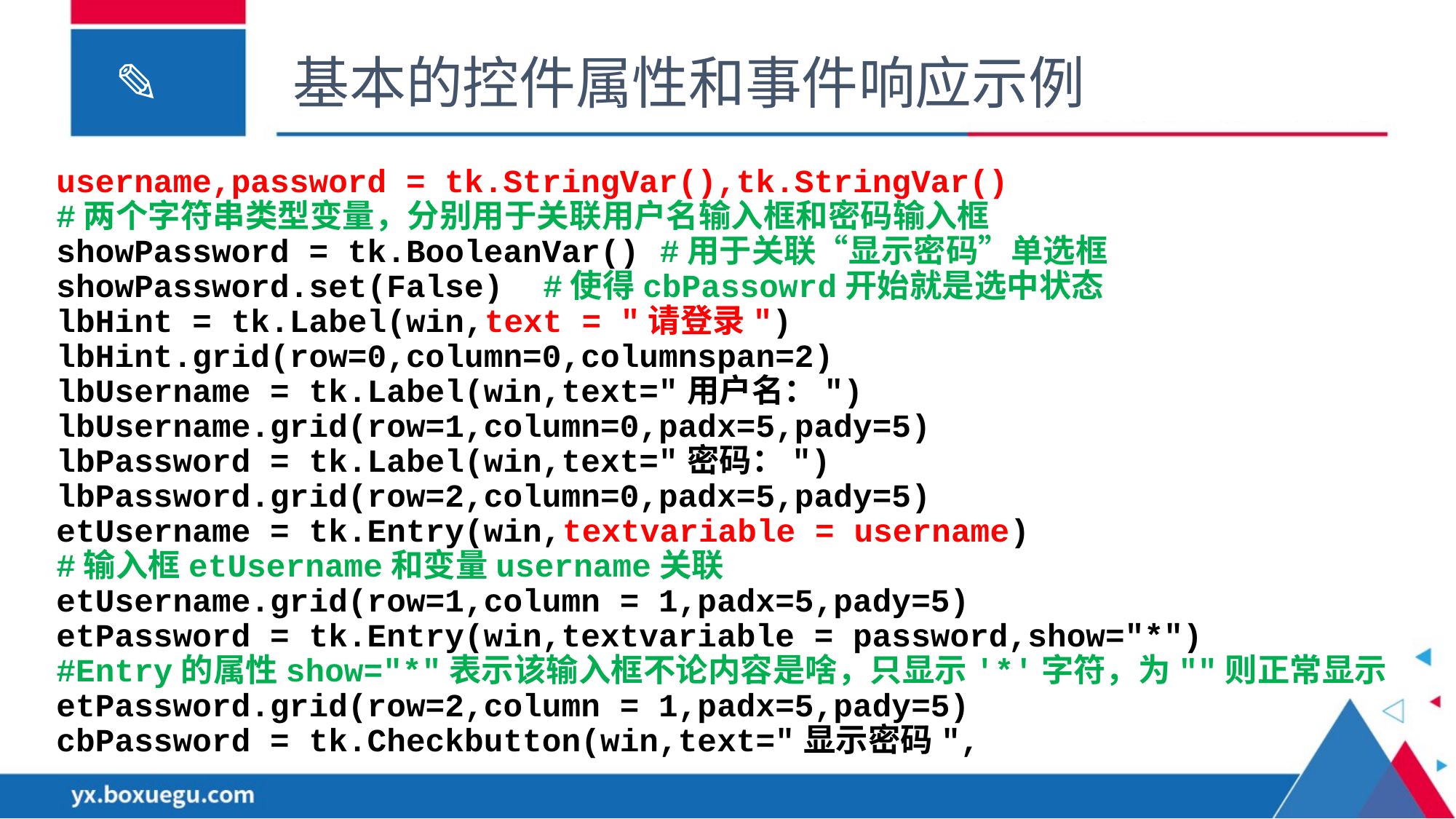

基本的控件属性和事件响应示例
username,password = tk.StringVar(),tk.StringVar()
#两个字符串类型变量，分别用于关联用户名输入框和密码输入框
showPassword = tk.BooleanVar() #用于关联“显示密码”单选框
showPassword.set(False)  #使得cbPassowrd开始就是选中状态
lbHint = tk.Label(win,text = "请登录")
lbHint.grid(row=0,column=0,columnspan=2)
lbUsername = tk.Label(win,text="用户名：")
lbUsername.grid(row=1,column=0,padx=5,pady=5)
lbPassword = tk.Label(win,text="密码：")
lbPassword.grid(row=2,column=0,padx=5,pady=5)
etUsername = tk.Entry(win,textvariable = username)
#输入框etUsername和变量username关联
etUsername.grid(row=1,column = 1,padx=5,pady=5)
etPassword = tk.Entry(win,textvariable = password,show="*")
#Entry的属性show="*"表示该输入框不论内容是啥，只显示'*'字符，为""则正常显示
etPassword.grid(row=2,column = 1,padx=5,pady=5)
cbPassword = tk.Checkbutton(win,text="显示密码",